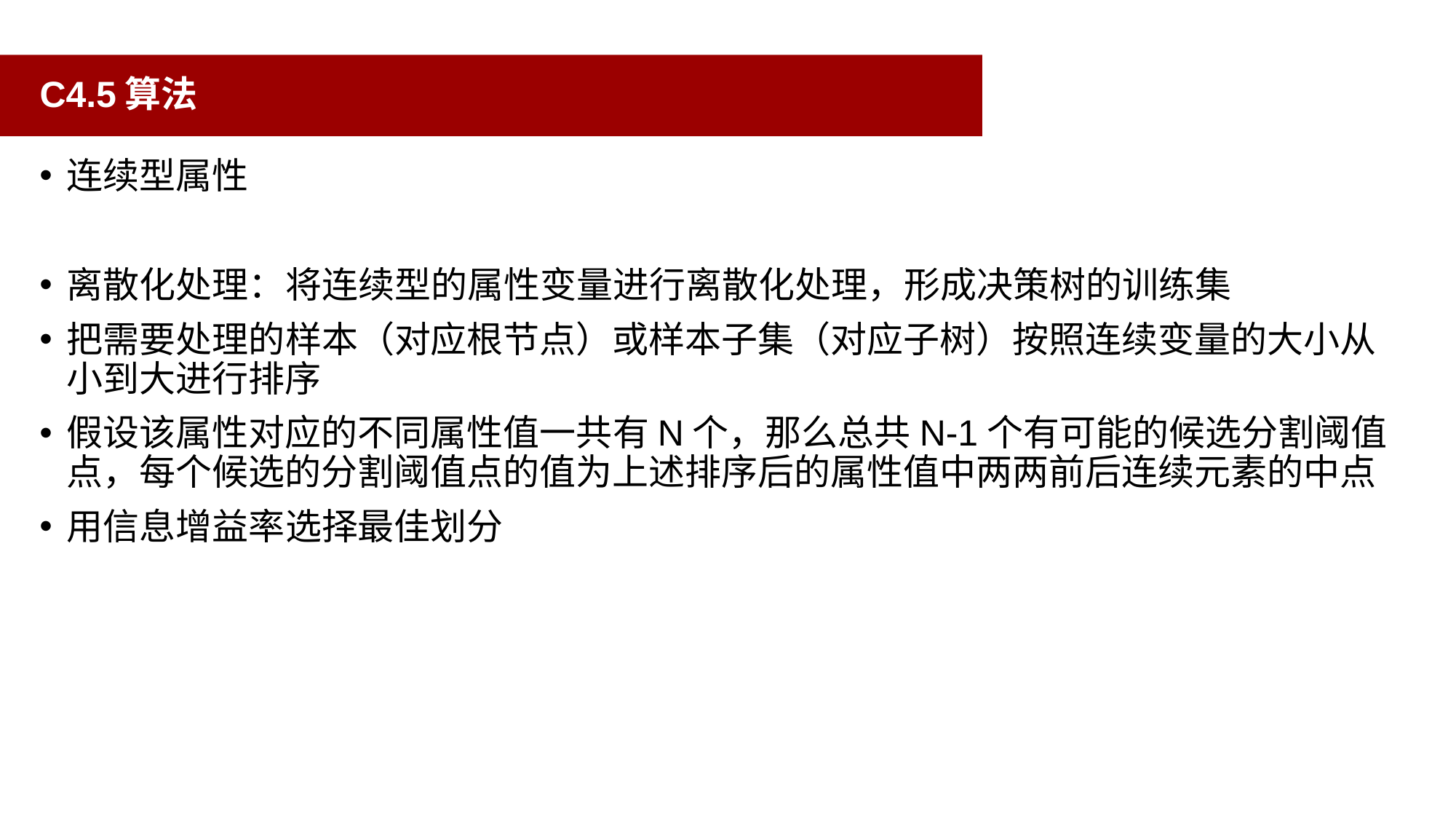

# C4.5算法

连续型属性

离散化处理：将连续型的属性变量进行离散化处理，形成决策树的训练集
把需要处理的样本（对应根节点）或样本子集（对应子树）按照连续变量的大小从小到大进行排序
假设该属性对应的不同属性值一共有N个，那么总共N-1个有可能的候选分割阈值点，每个候选的分割阈值点的值为上述排序后的属性值中两两前后连续元素的中点
用信息增益率选择最佳划分